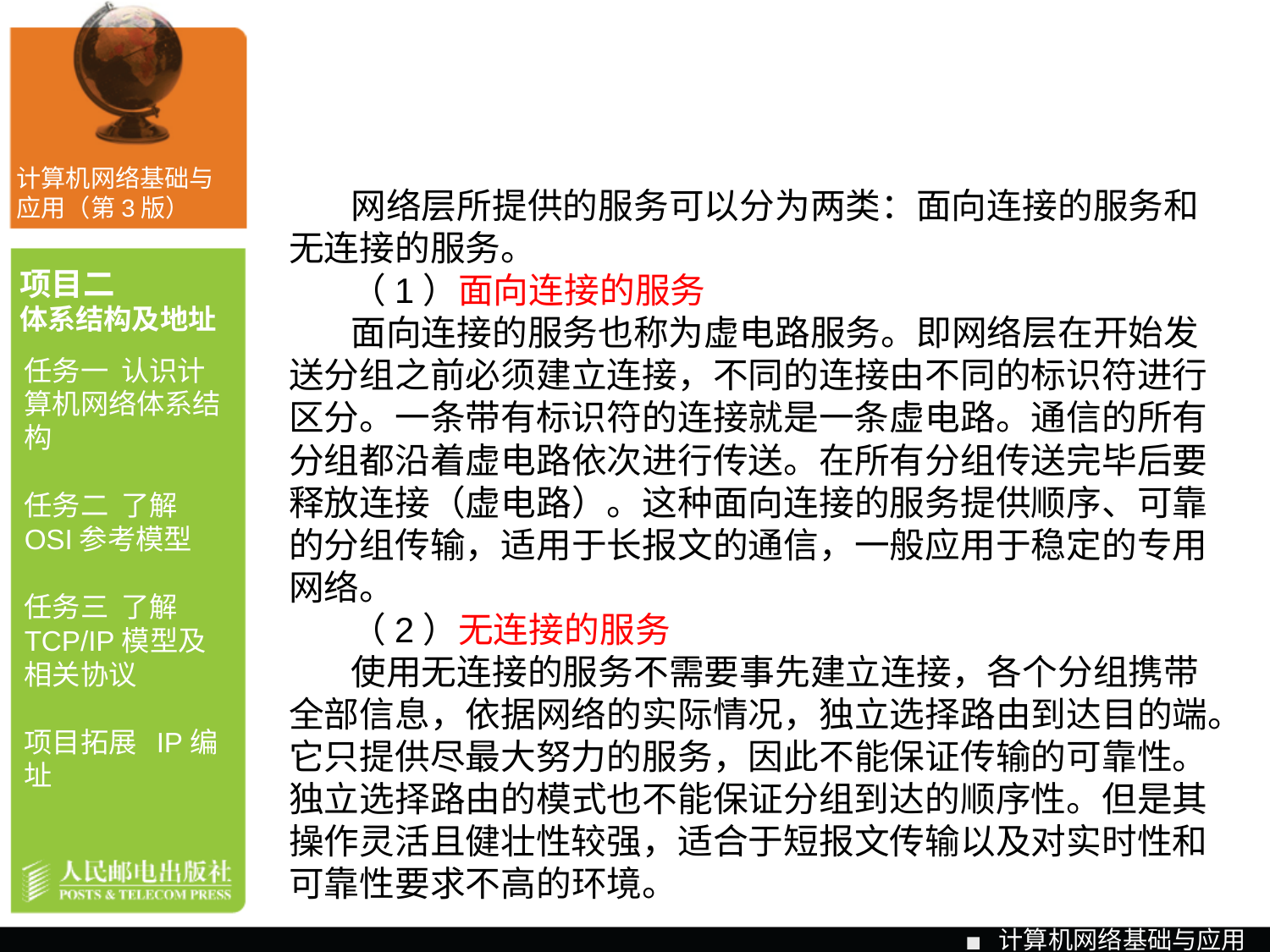

计算机网络基础与应用（第3版）
网络层所提供的服务可以分为两类：面向连接的服务和无连接的服务。
（1）面向连接的服务
面向连接的服务也称为虚电路服务。即网络层在开始发送分组之前必须建立连接，不同的连接由不同的标识符进行区分。一条带有标识符的连接就是一条虚电路。通信的所有分组都沿着虚电路依次进行传送。在所有分组传送完毕后要释放连接（虚电路）。这种面向连接的服务提供顺序、可靠的分组传输，适用于长报文的通信，一般应用于稳定的专用网络。
（2）无连接的服务
使用无连接的服务不需要事先建立连接，各个分组携带全部信息，依据网络的实际情况，独立选择路由到达目的端。它只提供尽最大努力的服务，因此不能保证传输的可靠性。独立选择路由的模式也不能保证分组到达的顺序性。但是其操作灵活且健壮性较强，适合于短报文传输以及对实时性和可靠性要求不高的环境。
项目二
体系结构及地址
任务一  认识计算机网络体系结构

任务二  了解OSI参考模型

任务三  了解TCP/IP模型及相关协议

项目拓展  IP编址

计算机网络基础与应用